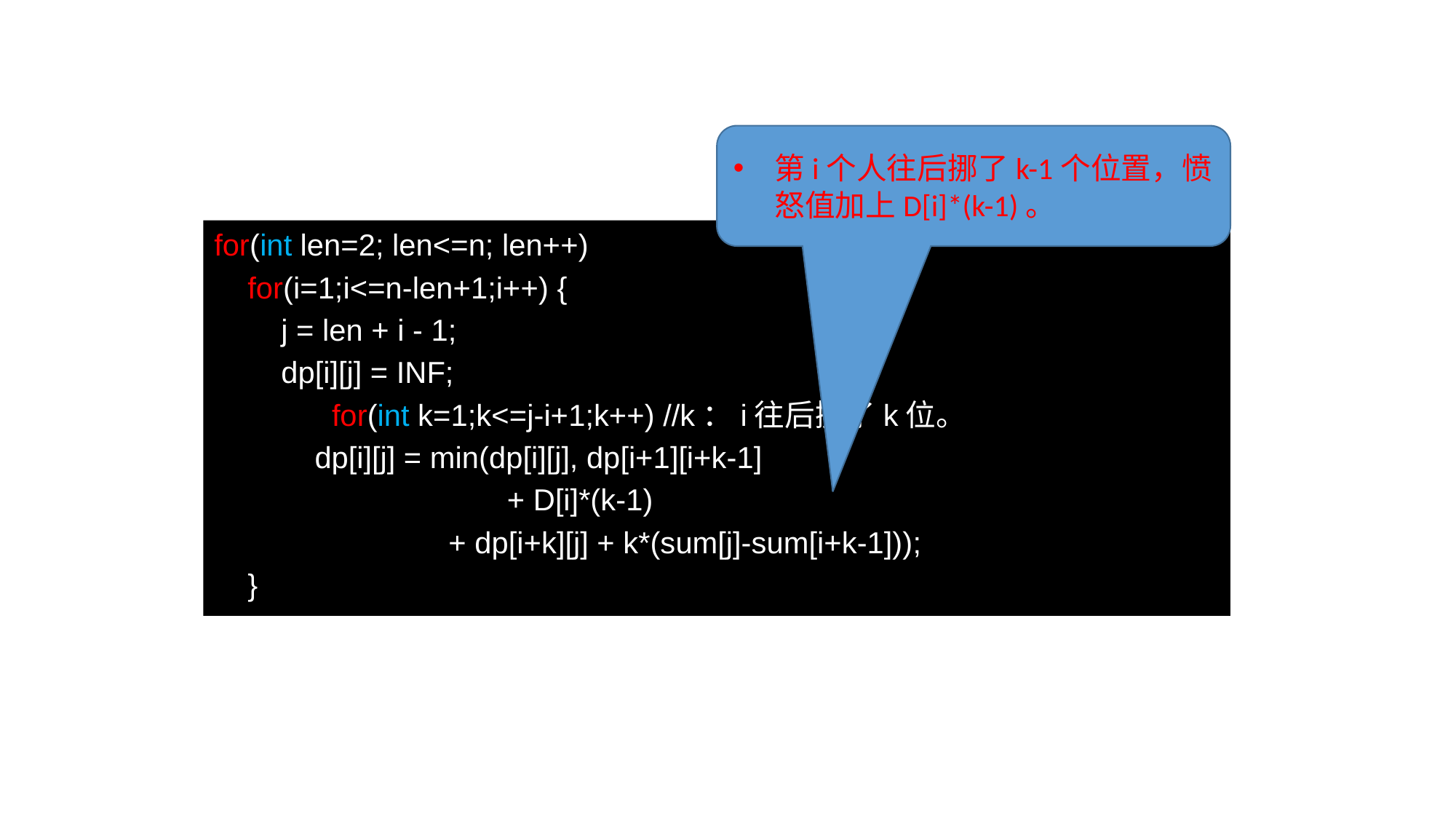

第i个人往后挪了k-1个位置，愤怒值加上D[i]*(k-1)。
for(int len=2; len<=n; len++)
    for(i=1;i<=n-len+1;i++) {
        j = len + i - 1;
        dp[i][j] = INF;
	 for(int k=1;k<=j-i+1;k++) //k：i往后挪了k位。
            dp[i][j] = min(dp[i][j], dp[i+1][i+k-1]
                                   + D[i]*(k-1)
                            + dp[i+k][j] + k*(sum[j]-sum[i+k-1]));
    }